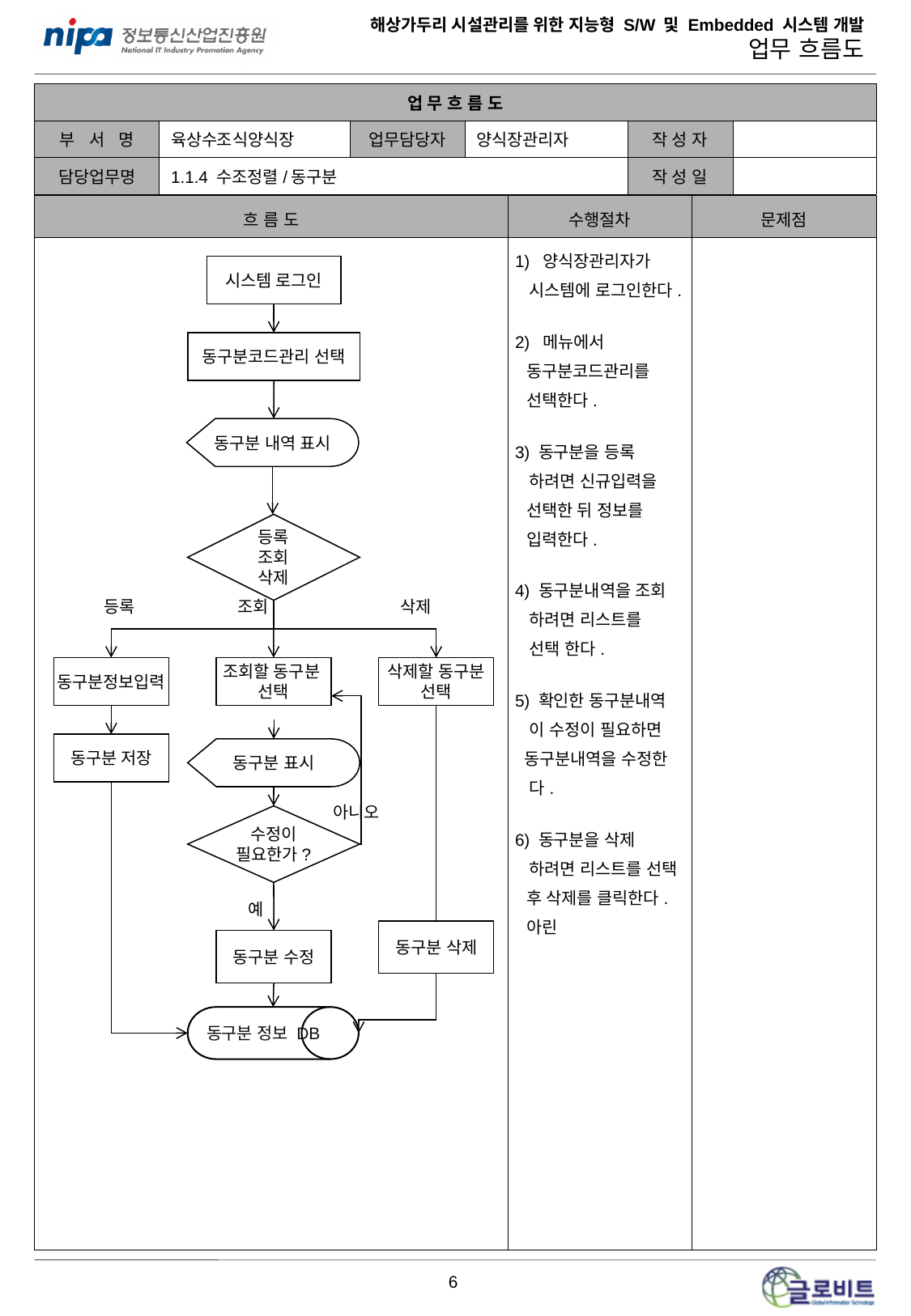

| 업 무 흐 름 도 |  |  |  |  |  |
| --- | --- | --- | --- | --- | --- |
| 부 서 명 | 육상수조식양식장 | 업무담당자 | 양식장관리자 | 작 성 자 |  |
| 담당업무명 | 1.1.4 수조정렬/동구분 |  |  | 작 성 일 |  |
| 흐 름 도 | 수행절차 | 문제점 |
| --- | --- | --- |
|  | 1) 양식장관리자가 시스템에 로그인한다. 2) 메뉴에서 동구분코드관리를 선택한다. 3) 동구분을 등록 하려면 신규입력을 선택한 뒤 정보를 입력한다. 4) 동구분내역을 조회 하려면 리스트를 선택 한다. 5) 확인한 동구분내역 이 수정이 필요하면 동구분내역을 수정한 다. 6) 동구분을 삭제 하려면 리스트를 선택 후 삭제를 클릭한다. 아린 |  |
시스템 로그인
동구분코드관리 선택
동구분 내역 표시
등록
조회
삭제
등록
조회
삭제
동구분정보입력
조회할 동구분
선택
삭제할 동구분
선택
동구분 저장
동구분 표시
아니오
수정이
필요한가?
예
동구분 삭제
동구분 수정
 동구분 정보 DB